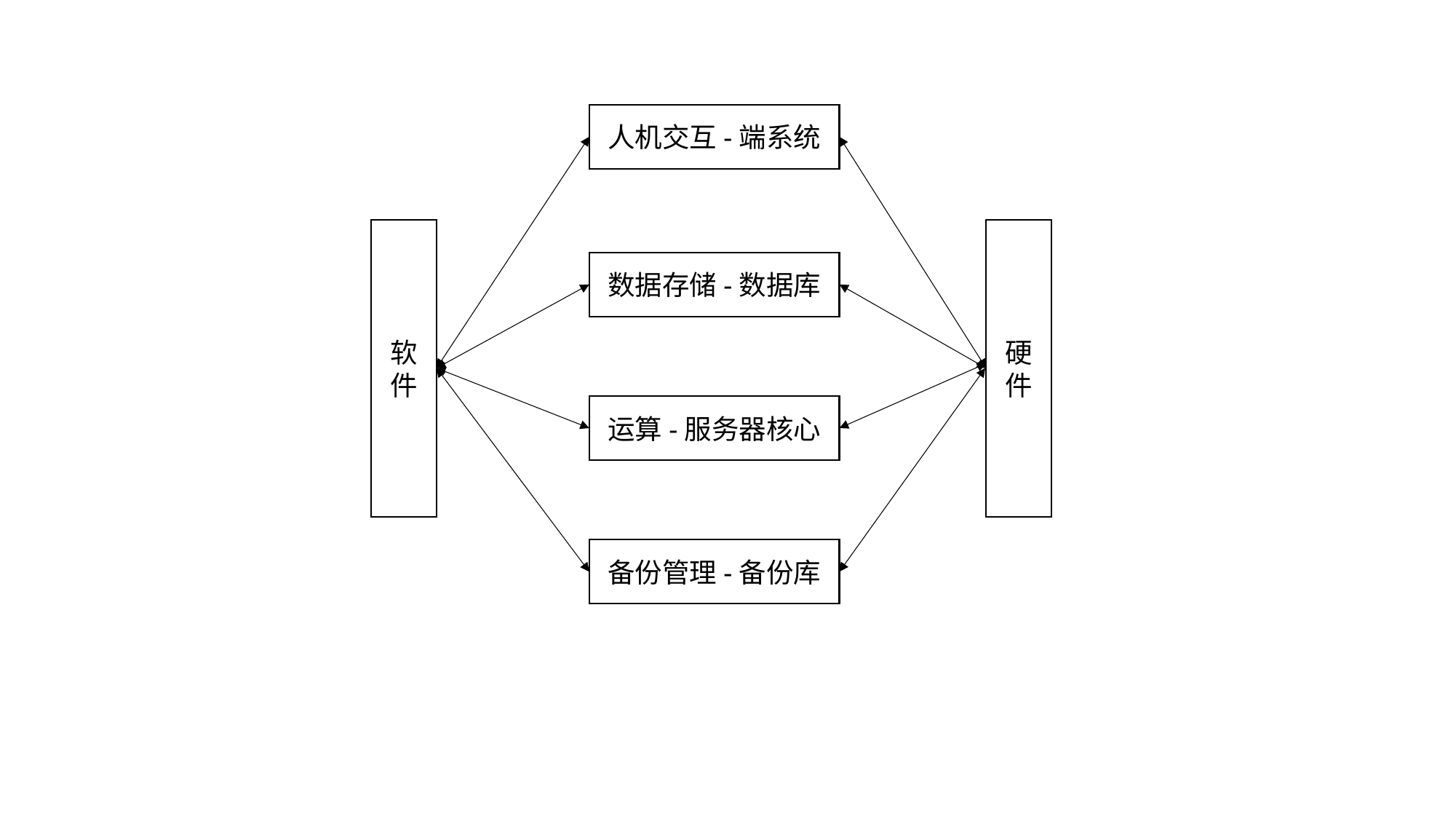

人机交互-端系统
软件
硬件
数据存储-数据库
运算-服务器核心
备份管理-备份库